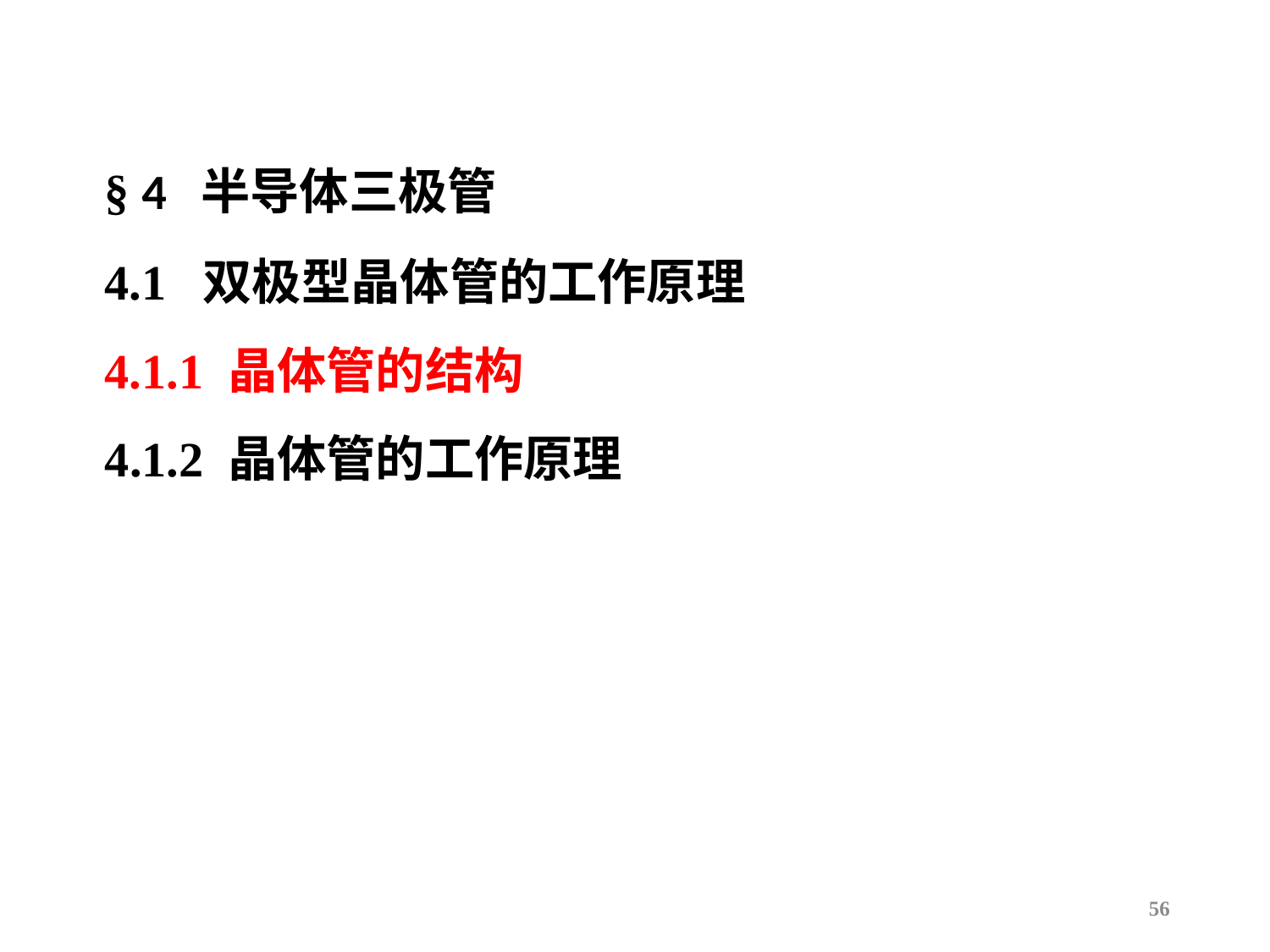

§ 4  半导体三极管
4.1  双极型晶体管的工作原理
4.1.1 晶体管的结构
4.1.2 晶体管的工作原理
56